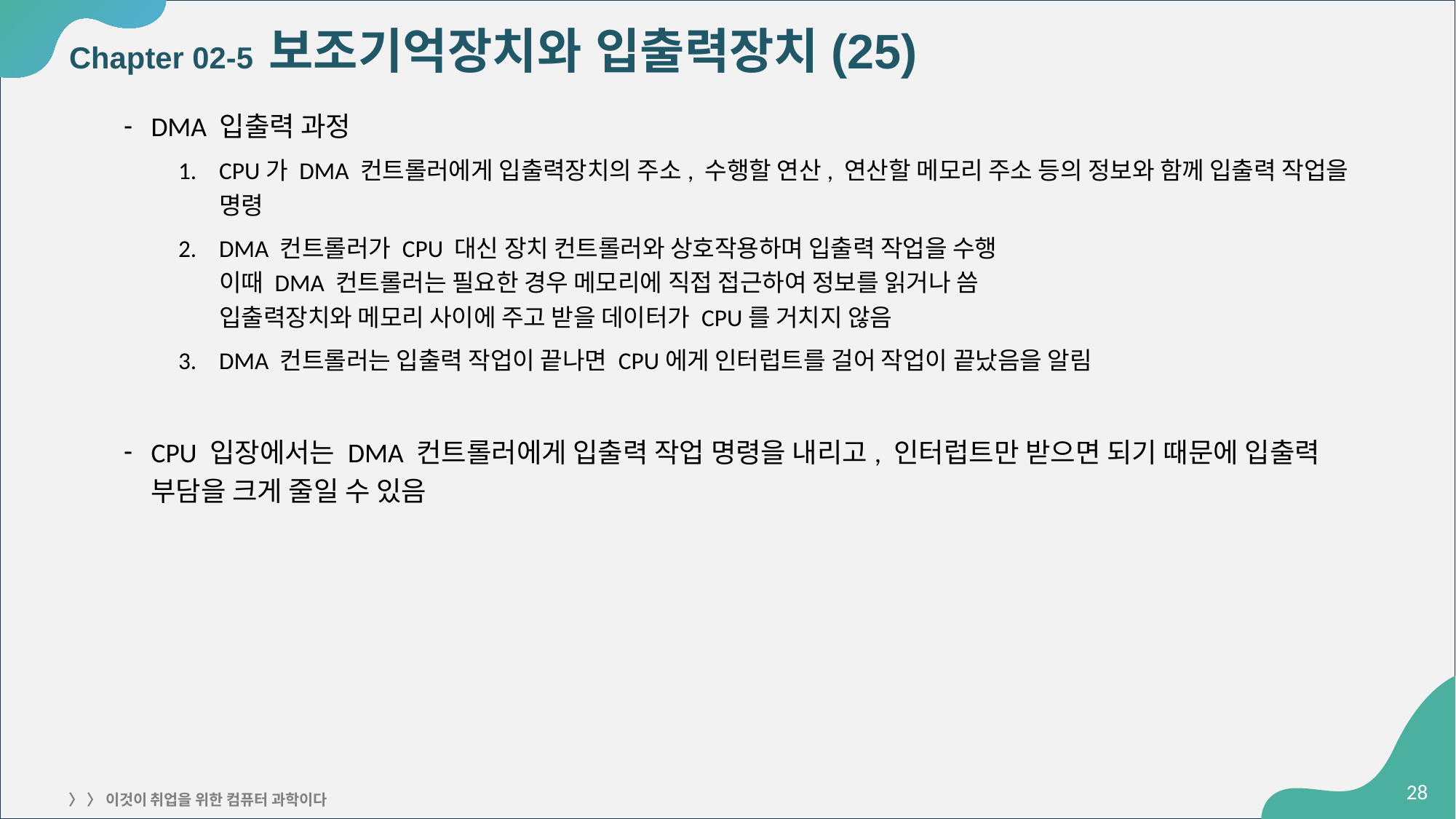

# Chapter 02-5 보조기억장치와 입출력장치(25)
DMA 입출력 과정
CPU가 DMA 컨트롤러에게 입출력장치의 주소, 수행할 연산, 연산할 메모리 주소 등의 정보와 함께 입출력 작업을 명령
DMA 컨트롤러가 CPU 대신 장치 컨트롤러와 상호작용하며 입출력 작업을 수행
이때 DMA 컨트롤러는 필요한 경우 메모리에 직접 접근하여 정보를 읽거나 씀
입출력장치와 메모리 사이에 주고 받을 데이터가 CPU를 거치지 않음
DMA 컨트롤러는 입출력 작업이 끝나면 CPU에게 인터럽트를 걸어 작업이 끝났음을 알림

CPU 입장에서는 DMA 컨트롤러에게 입출력 작업 명령을 내리고, 인터럽트만 받으면 되기 때문에 입출력 부담을 크게 줄일 수 있음

28
〉 〉 이것이 취업을 위한 컴퓨터 과학이다